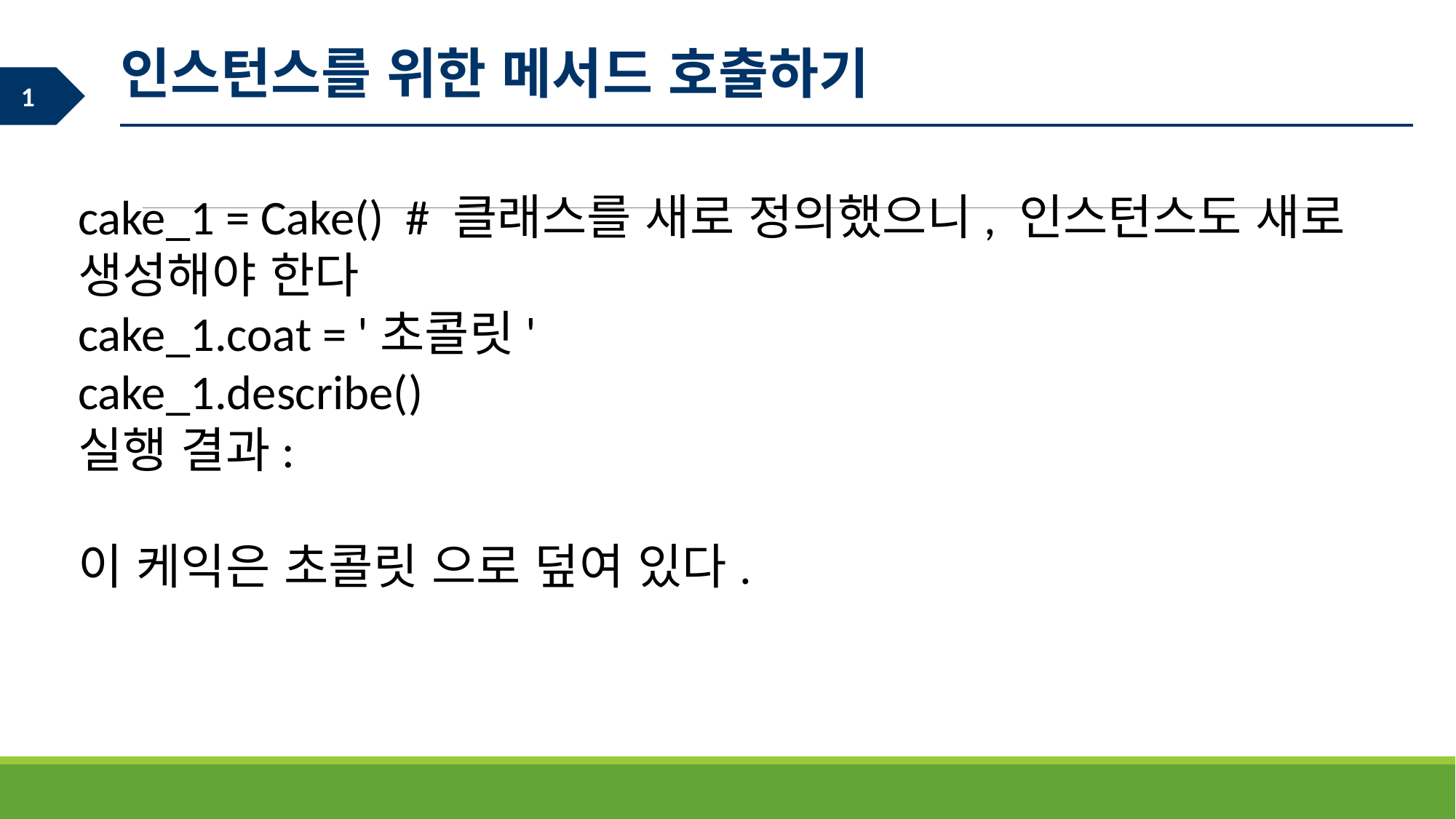

인스턴스를 위한 메서드 호출하기
cake_1 = Cake()  # 클래스를 새로 정의했으니, 인스턴스도 새로 생성해야 한다
cake_1.coat = '초콜릿'
cake_1.describe()
실행 결과:

이 케익은 초콜릿 으로 덮여 있다.